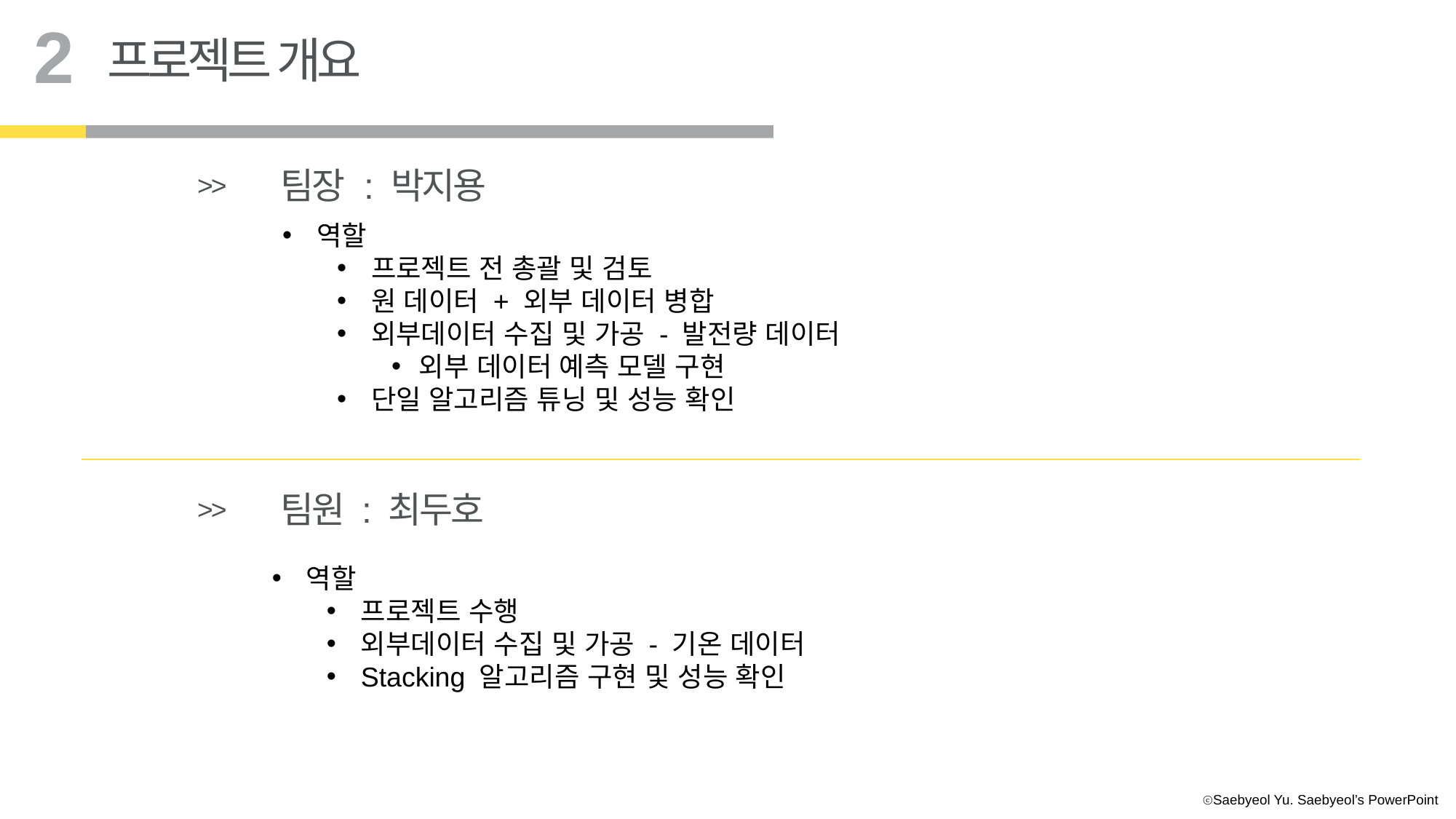

2
프로젝트 개요

팀장 : 박지용
>>
역할
프로젝트 전 총괄 및 검토
원 데이터 + 외부 데이터 병합
외부데이터 수집 및 가공 - 발전량 데이터
외부 데이터 예측 모델 구현
단일 알고리즘 튜닝 및 성능 확인
팀원 : 최두호
>>
역할
프로젝트 수행
외부데이터 수집 및 가공 - 기온 데이터
Stacking 알고리즘 구현 및 성능 확인